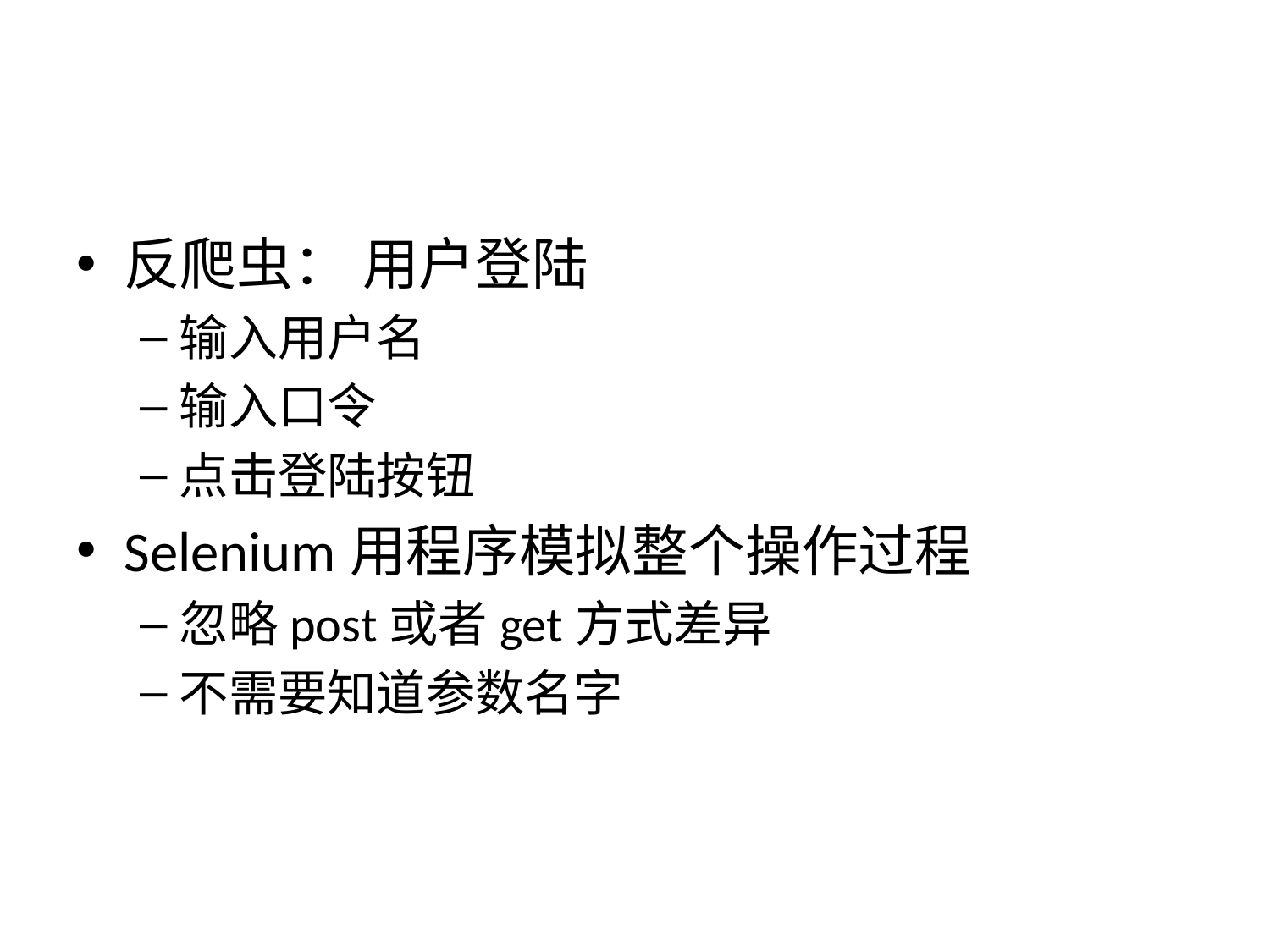

#
反爬虫： 用户登陆
输入用户名
输入口令
点击登陆按钮
Selenium用程序模拟整个操作过程
忽略post或者get方式差异
不需要知道参数名字